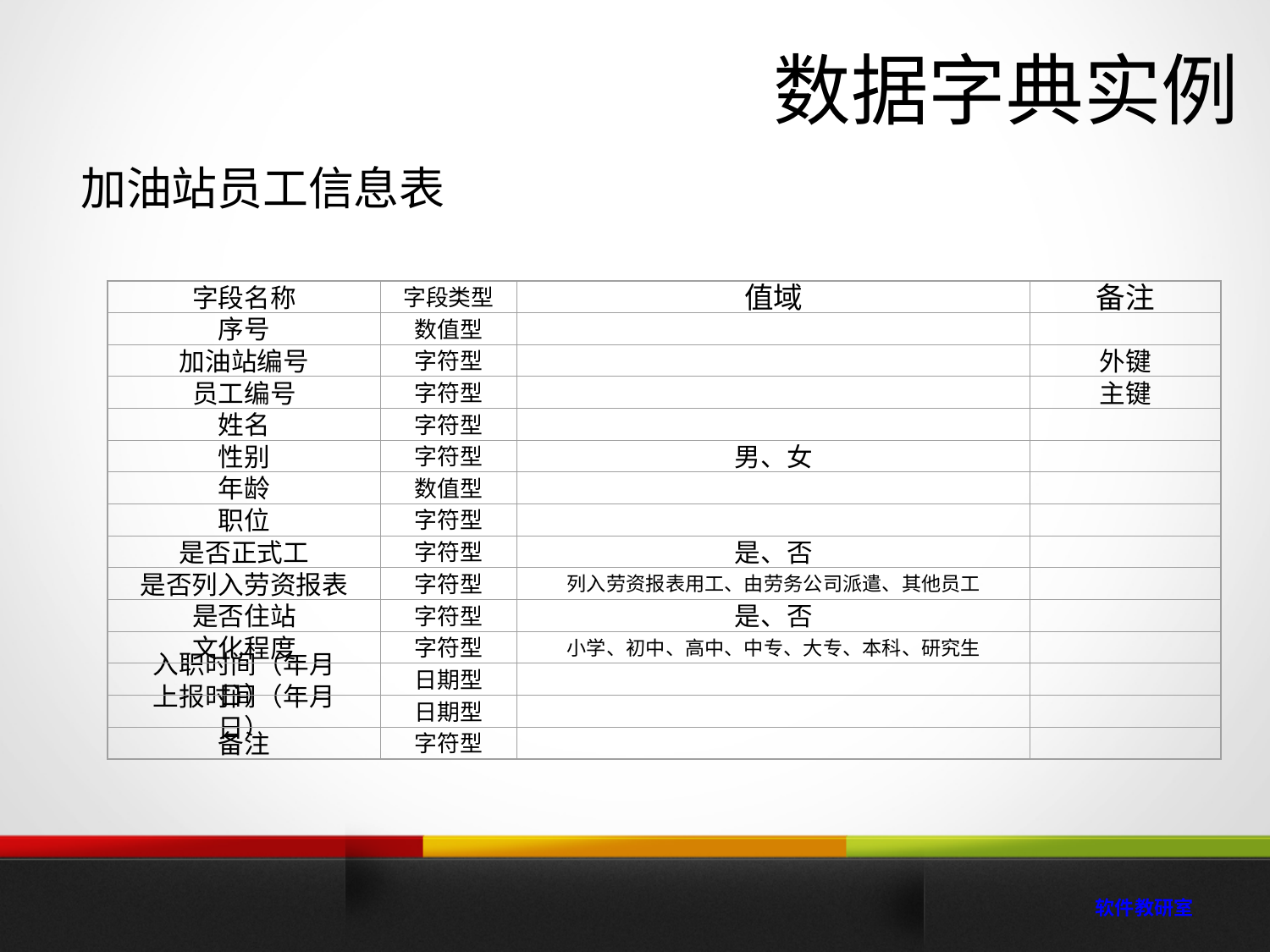

# 数据字典实例
加油站员工信息表

字段名称

字段类型

值域

备注

序号

数值型

加油站编号

字符型

外键

员工编号

字符型

主键

姓名

字符型

性别

字符型

男、女

年龄

数值型

职位

字符型

是否正式工

字符型

是、否

是否列入劳资报表

字符型

列入劳资报表用工、由劳务公司派遣、其他员工

是否住站

字符型

是、否

文化程度

字符型

小学、初中、高中、中专、大专、本科、研究生

入职时间（年月日）

日期型

上报时间（年月日）

日期型

备注

字符型

                                     软件教研室